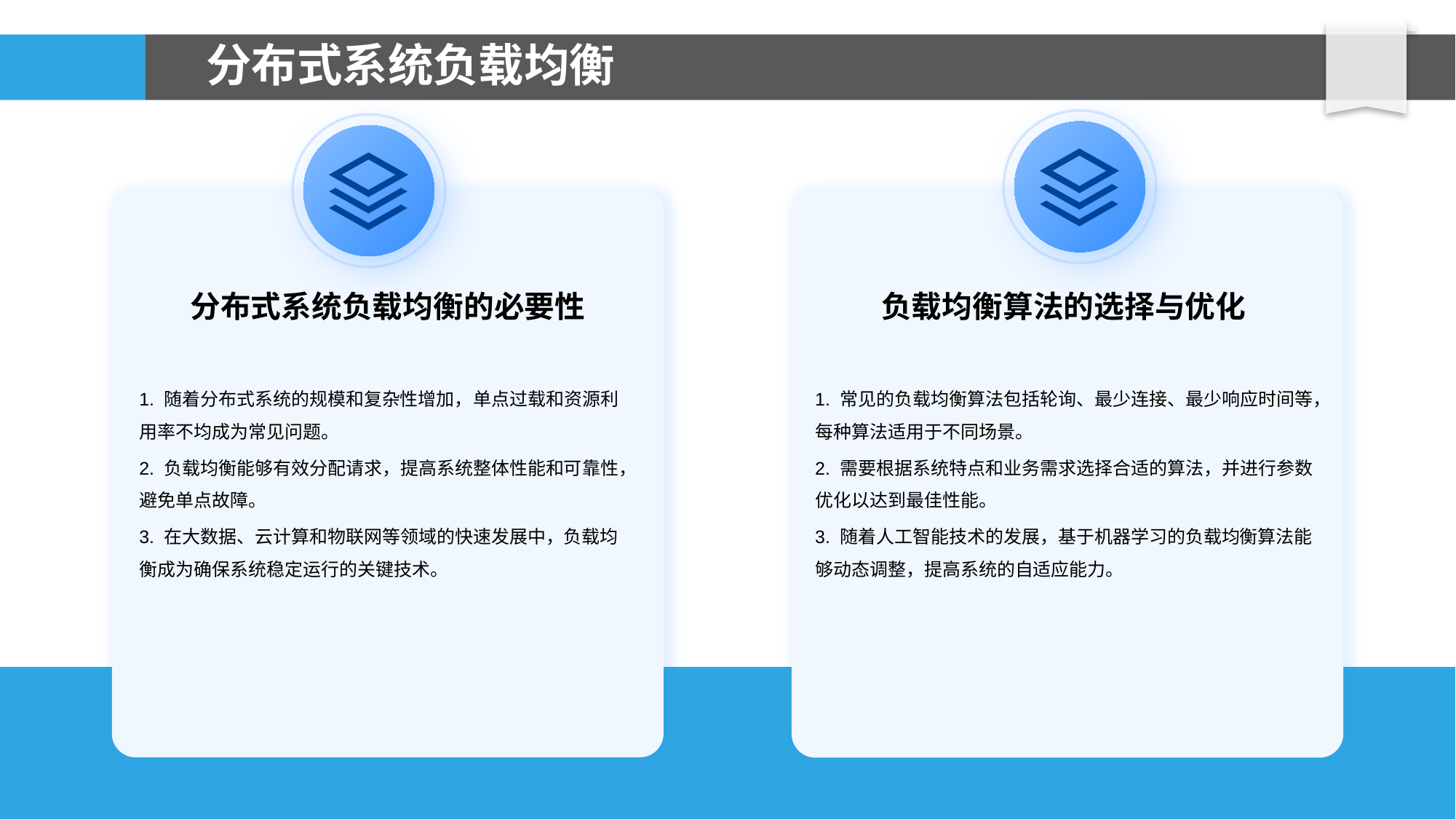

# 分布式系统负载均衡
负载均衡算法的选择与优化
分布式系统负载均衡的必要性
1. 随着分布式系统的规模和复杂性增加，单点过载和资源利用率不均成为常见问题。
2. 负载均衡能够有效分配请求，提高系统整体性能和可靠性，避免单点故障。
3. 在大数据、云计算和物联网等领域的快速发展中，负载均衡成为确保系统稳定运行的关键技术。
1. 常见的负载均衡算法包括轮询、最少连接、最少响应时间等，每种算法适用于不同场景。
2. 需要根据系统特点和业务需求选择合适的算法，并进行参数优化以达到最佳性能。
3. 随着人工智能技术的发展，基于机器学习的负载均衡算法能够动态调整，提高系统的自适应能力。